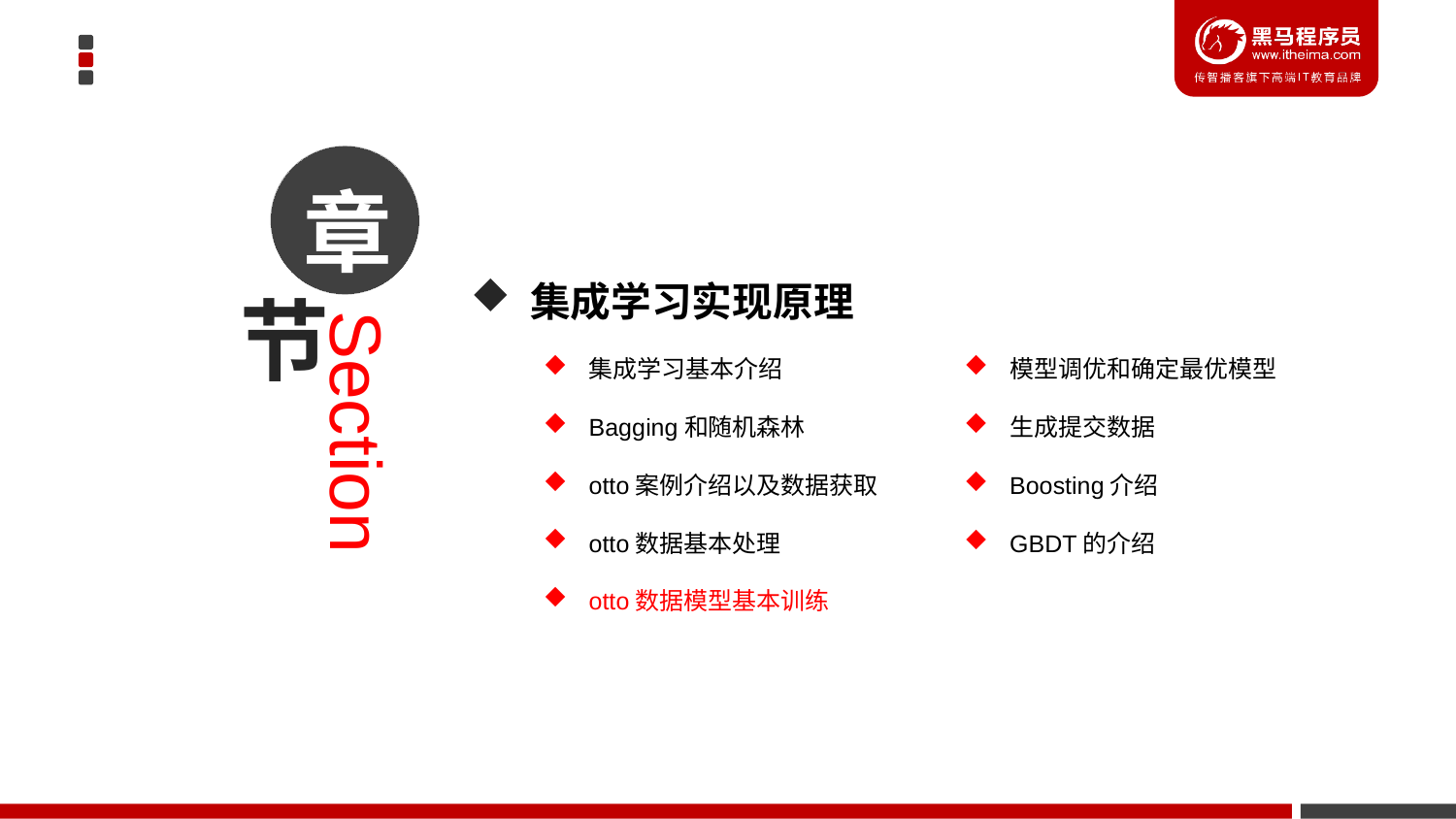

章
 集成学习实现原理
集成学习基本介绍
Bagging和随机森林
otto案例介绍以及数据获取
otto数据基本处理
otto数据模型基本训练
节
Section
模型调优和确定最优模型
生成提交数据
Boosting介绍
GBDT的介绍